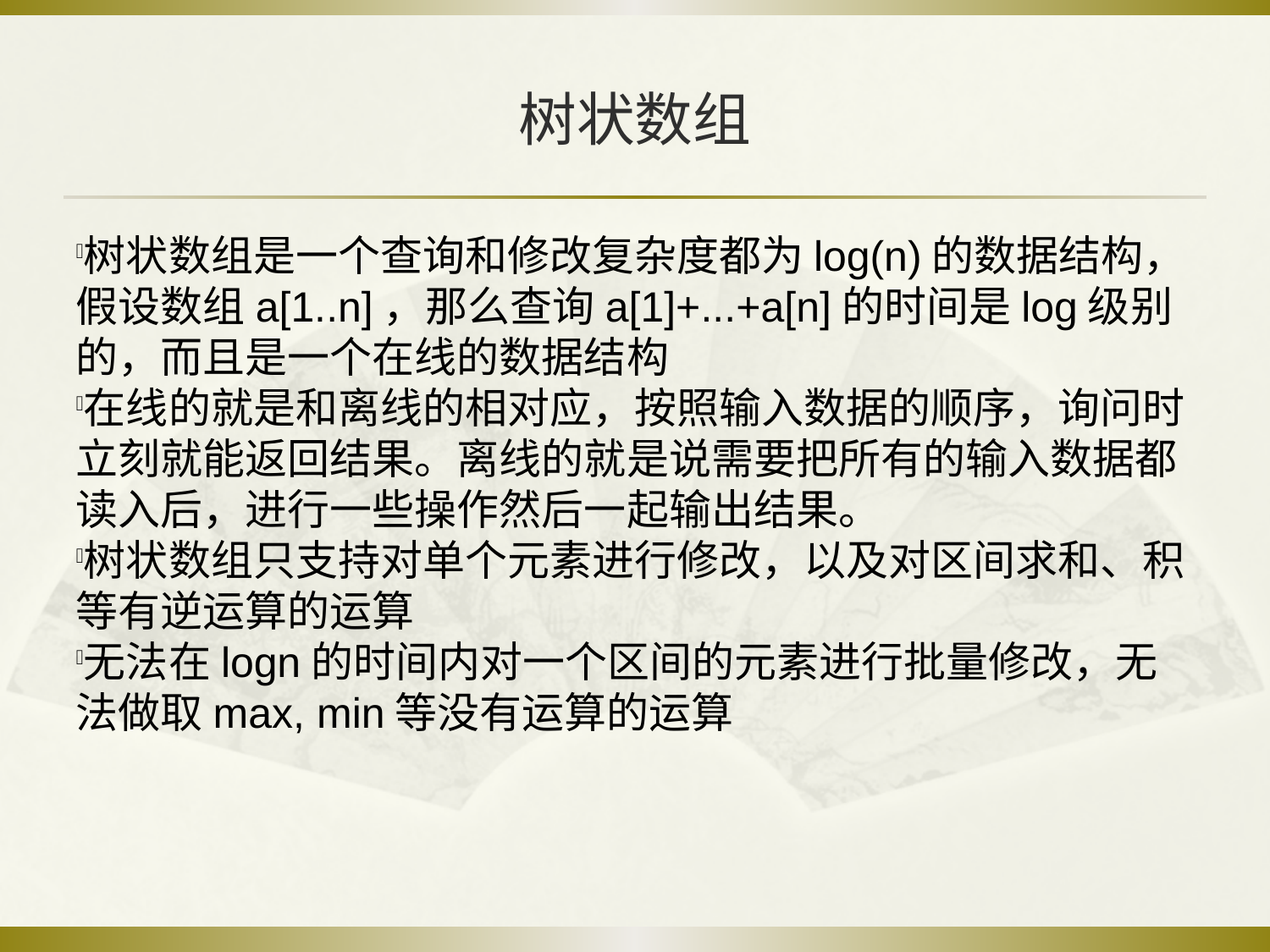

树状数组
树状数组是一个查询和修改复杂度都为log(n)的数据结构，假设数组a[1..n]，那么查询a[1]+...+a[n]的时间是log级别的，而且是一个在线的数据结构
在线的就是和离线的相对应，按照输入数据的顺序，询问时立刻就能返回结果。离线的就是说需要把所有的输入数据都读入后，进行一些操作然后一起输出结果。
树状数组只支持对单个元素进行修改，以及对区间求和、积等有逆运算的运算
无法在logn的时间内对一个区间的元素进行批量修改，无法做取max, min等没有运算的运算